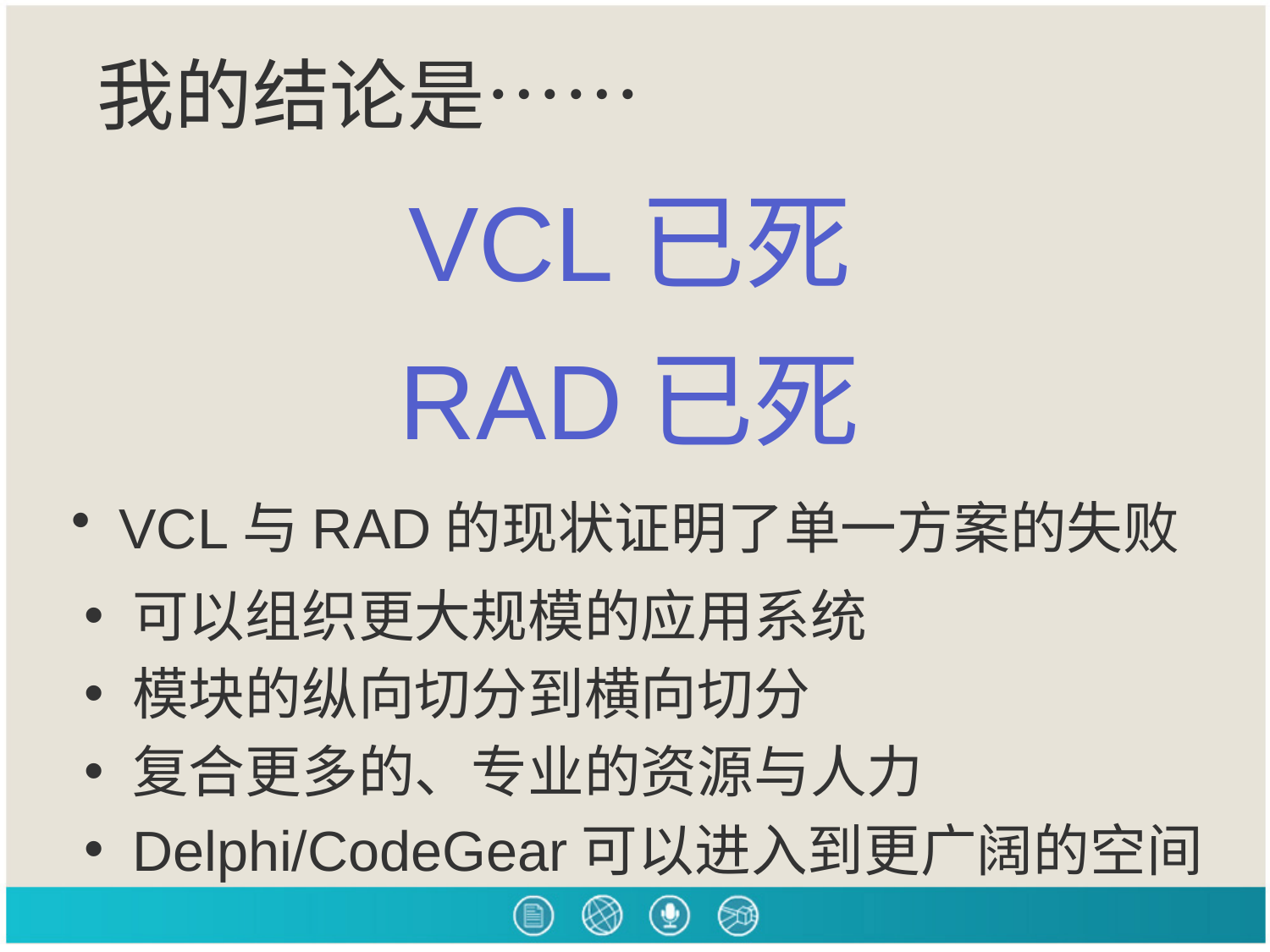

# 我的结论是……
VCL已死
RAD已死
VCL与RAD的现状证明了单一方案的失败
可以组织更大规模的应用系统
模块的纵向切分到横向切分
复合更多的、专业的资源与人力
Delphi/CodeGear可以进入到更广阔的空间